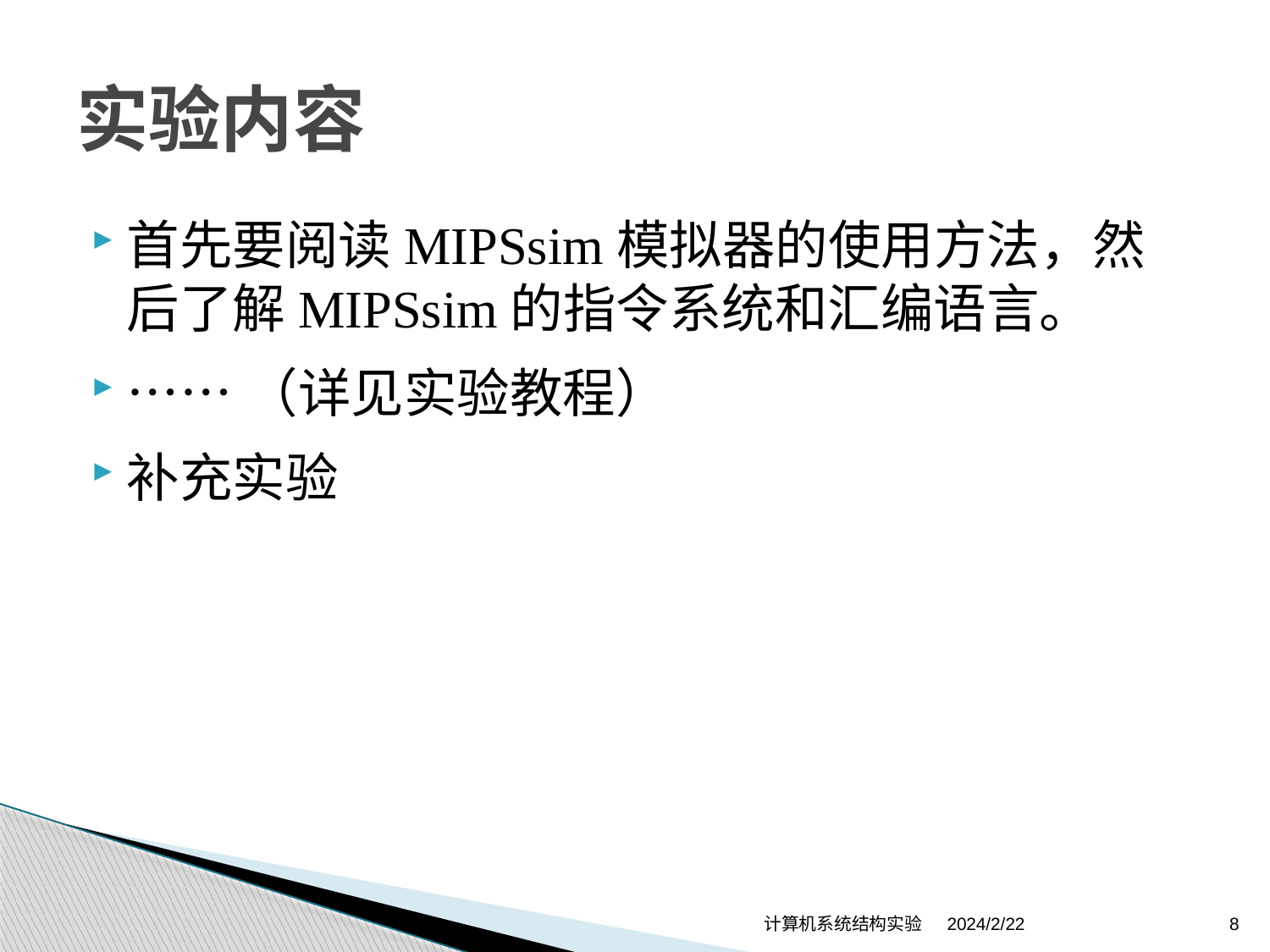

# 实验内容
首先要阅读MIPSsim模拟器的使用方法，然后了解MIPSsim的指令系统和汇编语言。
……（详见实验教程）
补充实验
计算机系统结构实验
2024/2/22
8